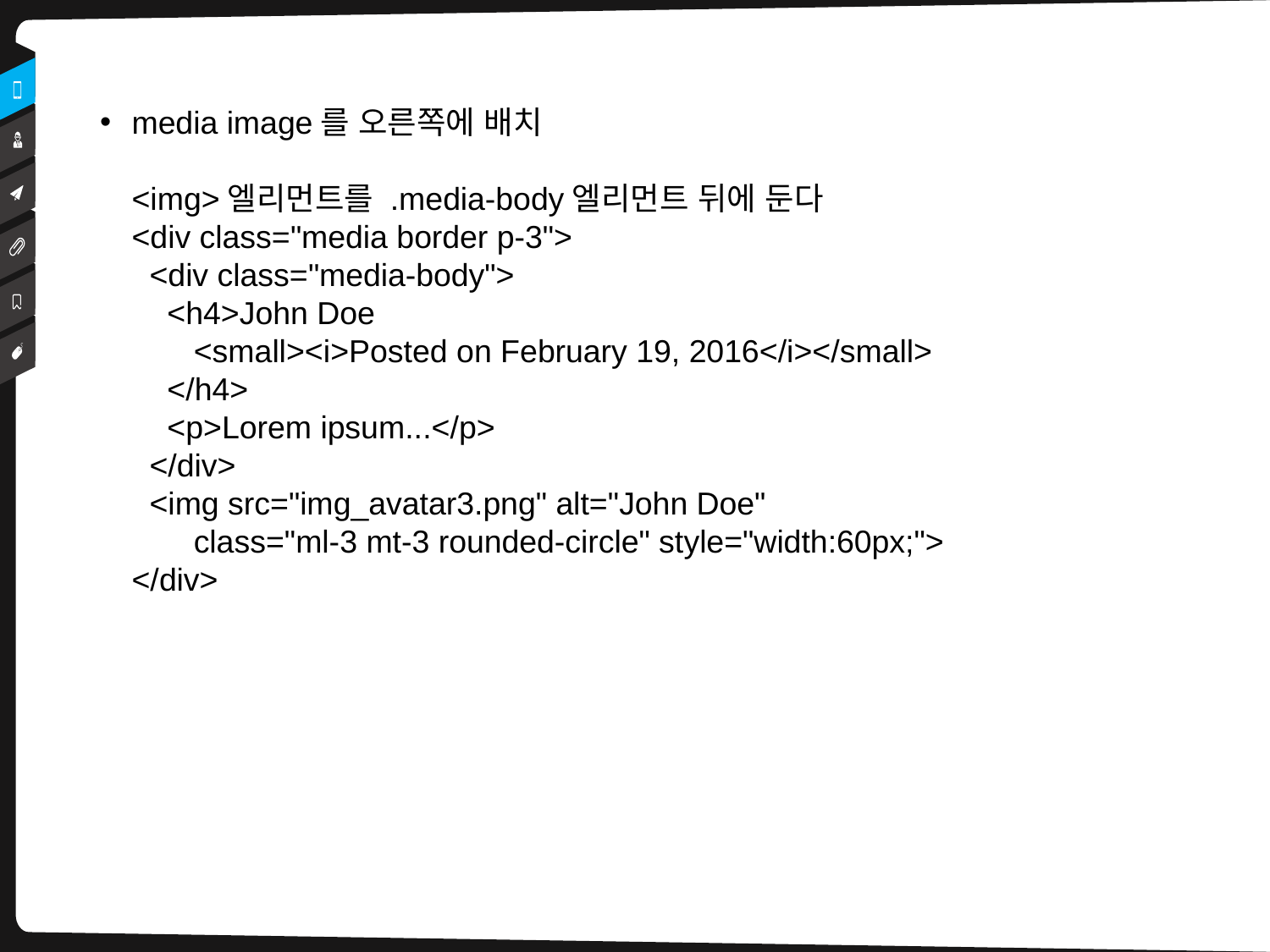

media image를 오른쪽에 배치
<img>엘리먼트를 .media-body엘리먼트 뒤에 둔다
<div class="media border p-3">
  <div class="media-body">
    <h4>John Doe 
       <small><i>Posted on February 19, 2016</i></small>
    </h4>
    <p>Lorem ipsum...</p>
  </div>
  <img src="img_avatar3.png" alt="John Doe" 
       class="ml-3 mt-3 rounded-circle" style="width:60px;">
</div>